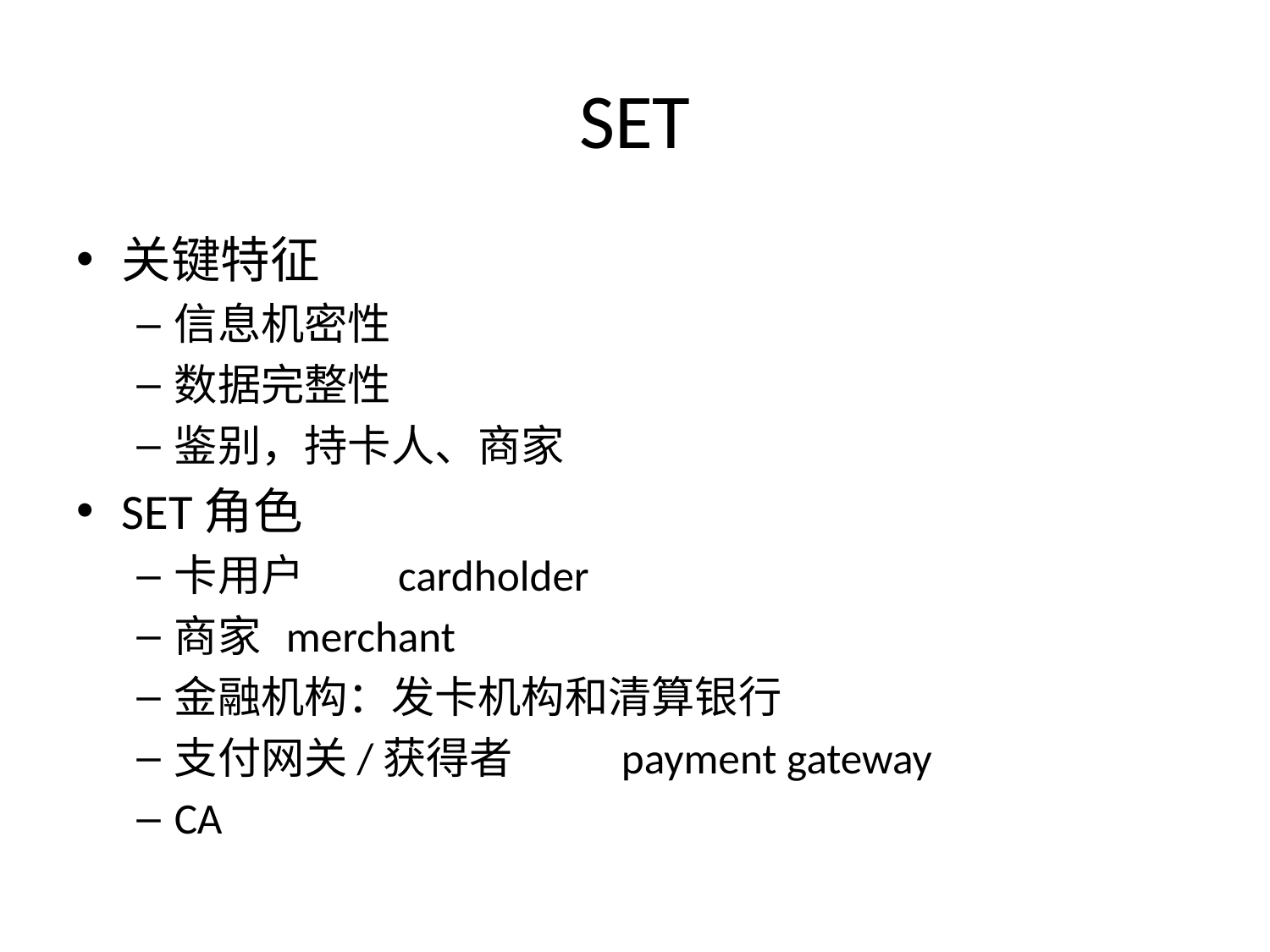

# SET
关键特征
信息机密性
数据完整性
鉴别，持卡人、商家
SET角色
卡用户	cardholder
商家	merchant
金融机构：发卡机构和清算银行
支付网关/获得者	payment gateway
CA